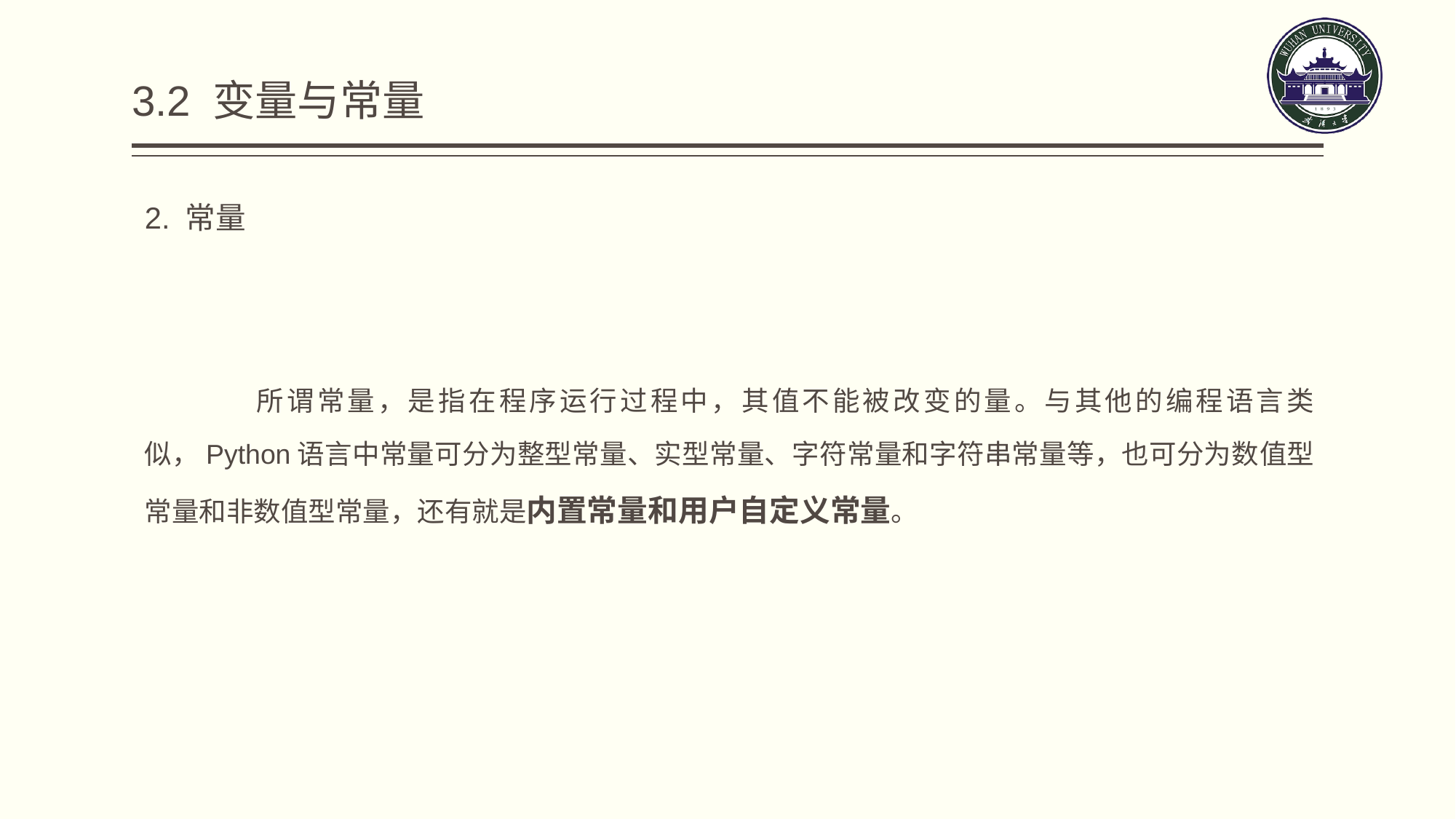

3.2 变量与常量
2. 常量
	所谓常量，是指在程序运行过程中，其值不能被改变的量。与其他的编程语言类似，Python语言中常量可分为整型常量、实型常量、字符常量和字符串常量等，也可分为数值型常量和非数值型常量，还有就是内置常量和用户自定义常量。